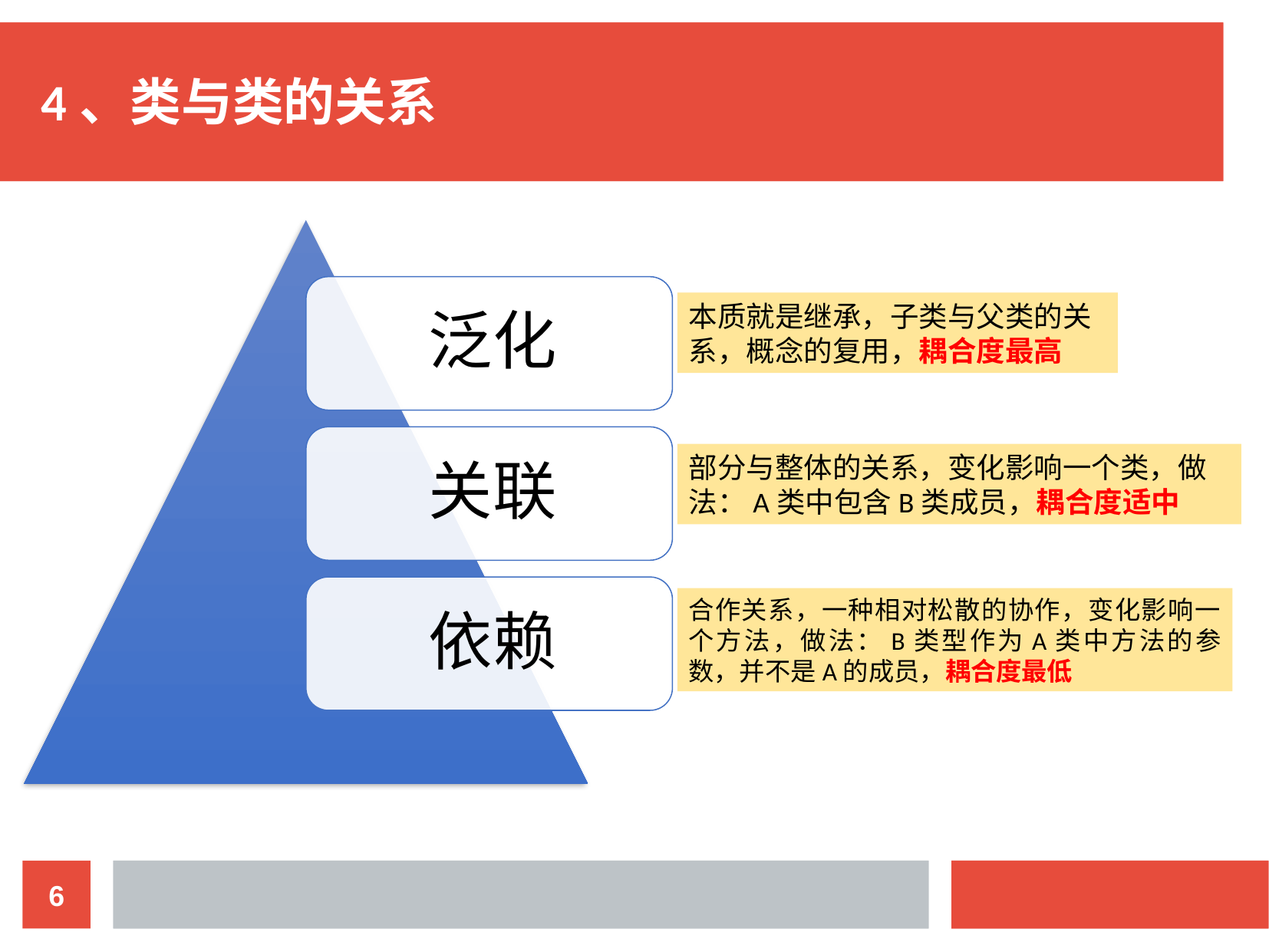

4、类与类的关系

泛化
关联
依赖
本质就是继承，子类与父类的关系，概念的复用，耦合度最高
部分与整体的关系，变化影响一个类，做法：A类中包含B类成员，耦合度适中
合作关系，一种相对松散的协作，变化影响一个方法，做法：B类型作为A类中方法的参数，并不是A的成员，耦合度最低
6